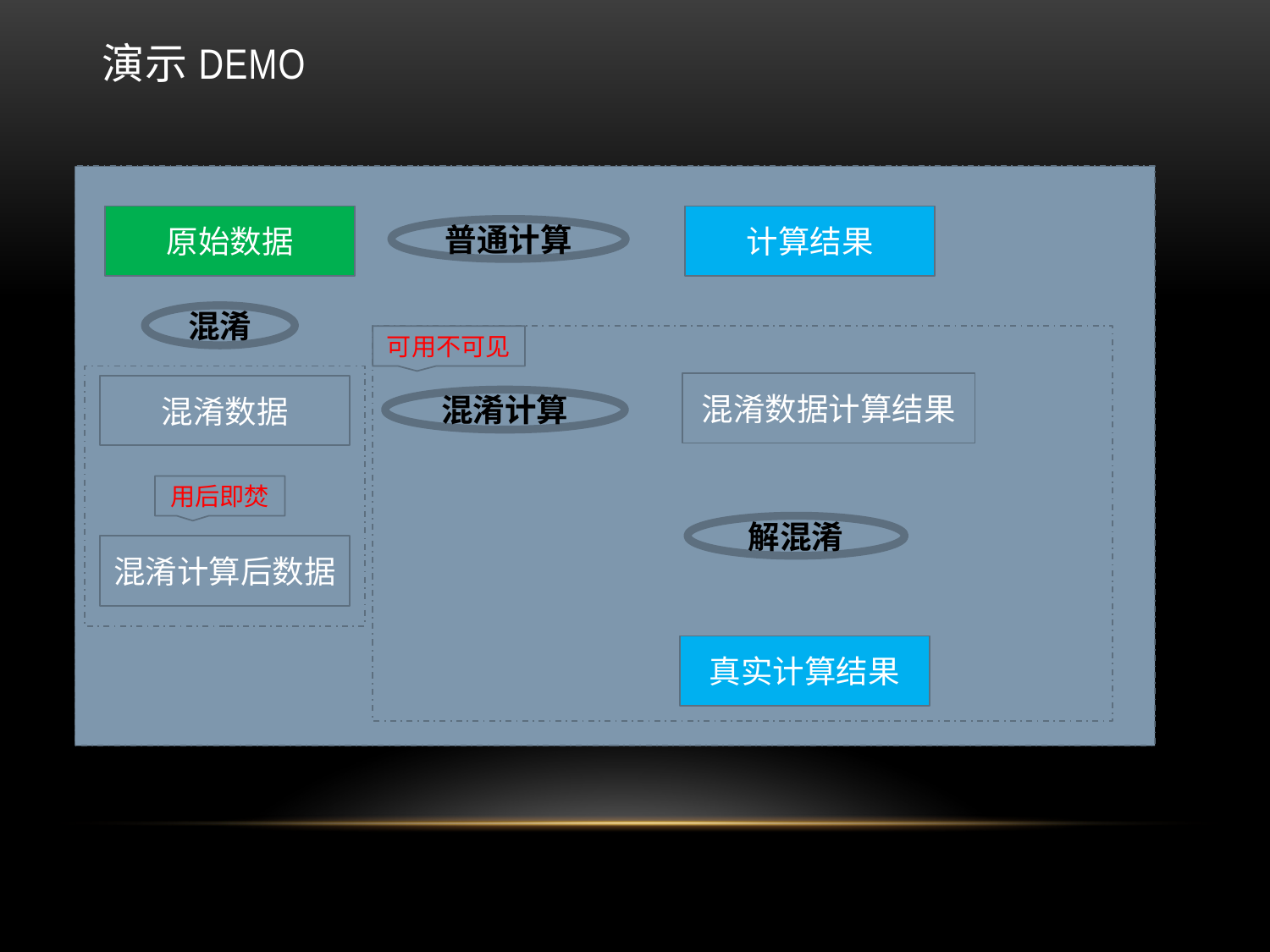

# 演示Demo

原始数据
计算结果
普通计算
混淆

可用不可见

混淆数据计算结果
混淆数据
混淆计算
用后即焚
解混淆
混淆计算后数据
真实计算结果